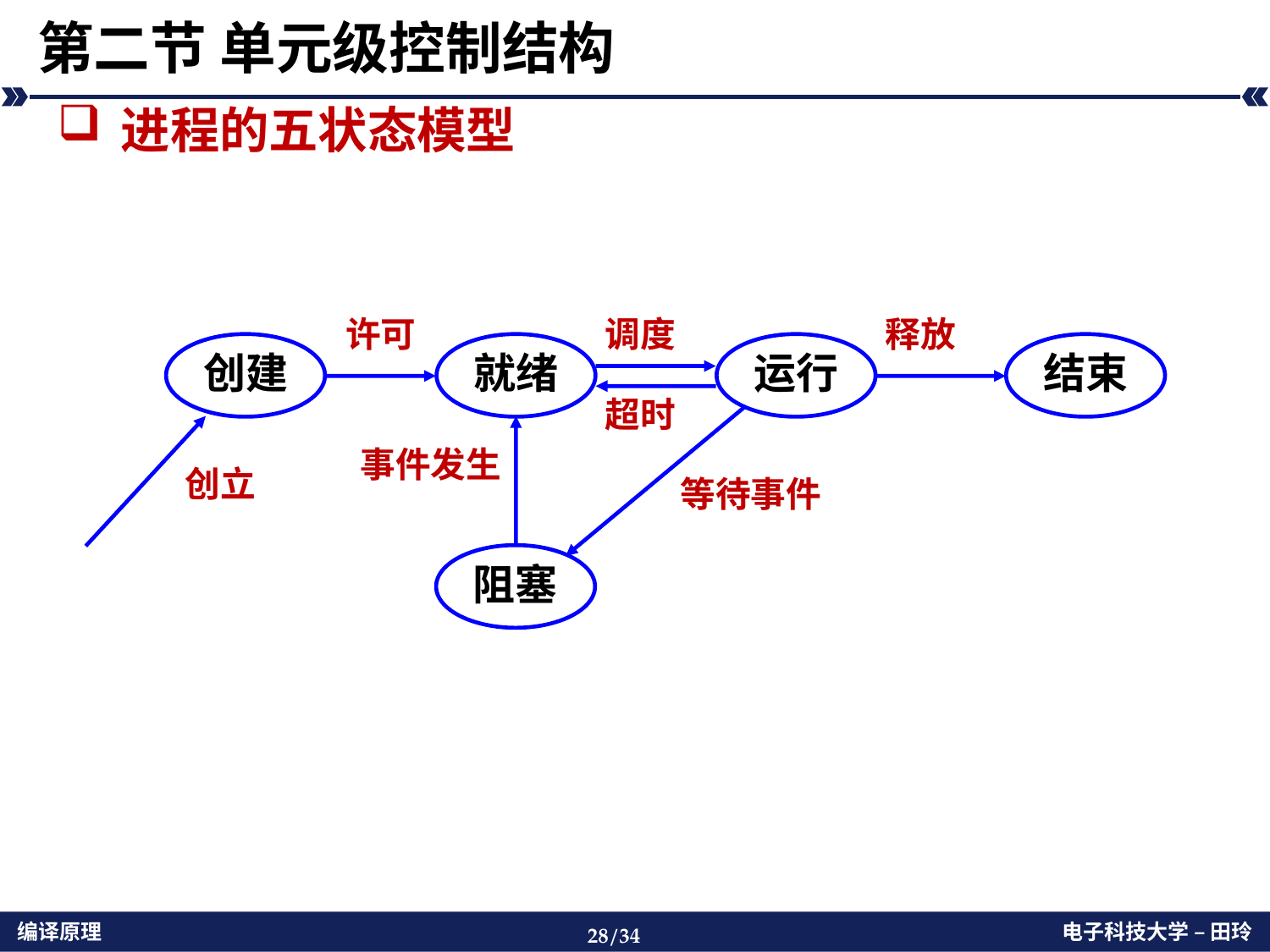

# 第二节 单元级控制结构
进程的五状态模型
许可
调度
释放
创建
就绪
运行
结束

超时

事件发生
创立
等待事件
阻塞